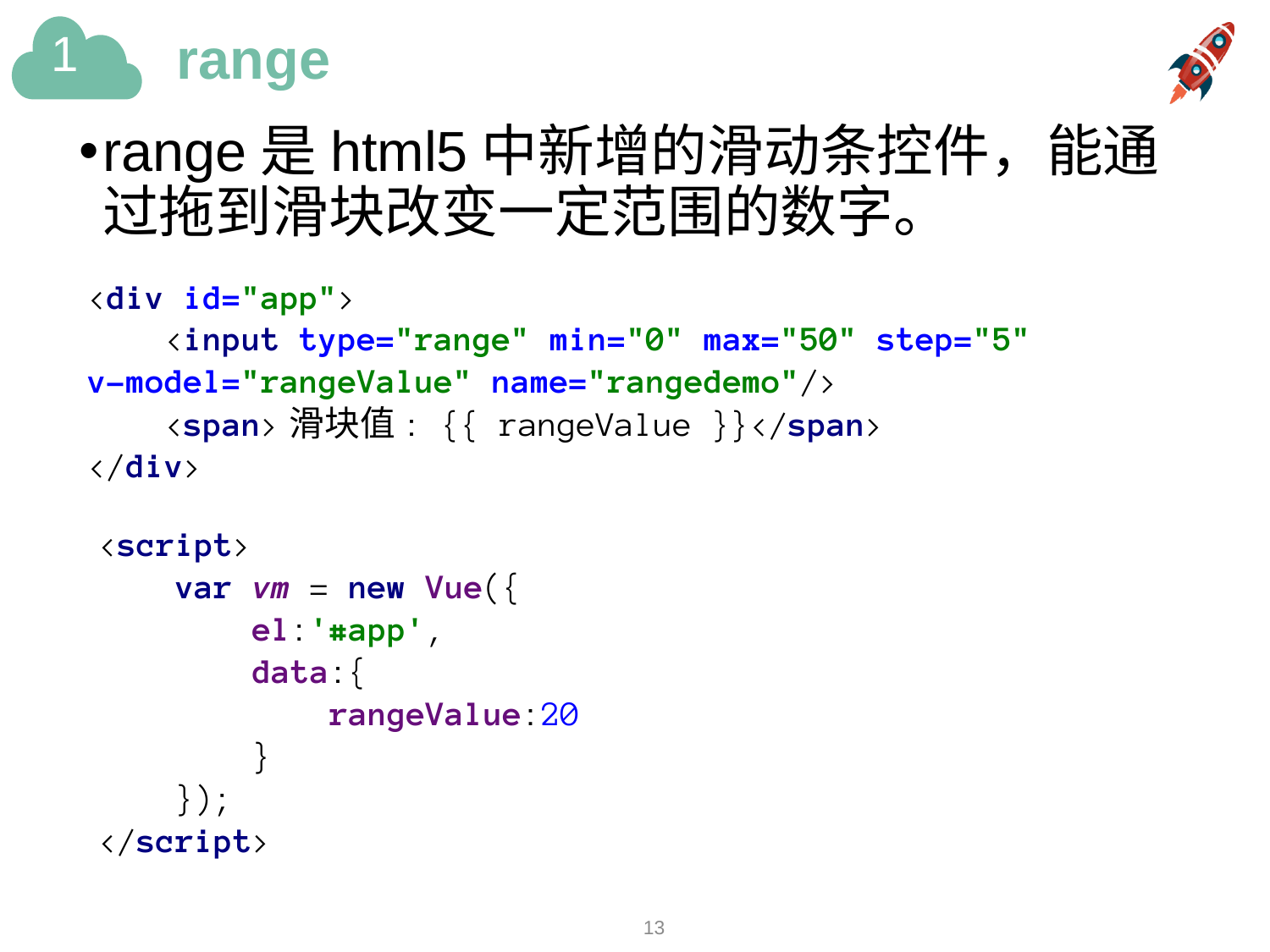

# range
range是html5中新增的滑动条控件，能通过拖到滑块改变一定范围的数字。

<div id="app">
    <input type="range" min="0" max="50" step="5" v-model="rangeValue" name="rangedemo"/>
    <span>滑块值: {{ rangeValue }}</span>
</div>
<script>
    var vm = new Vue({
        el:'#app',
        data:{
            rangeValue:20
        }
    });
</script>
13